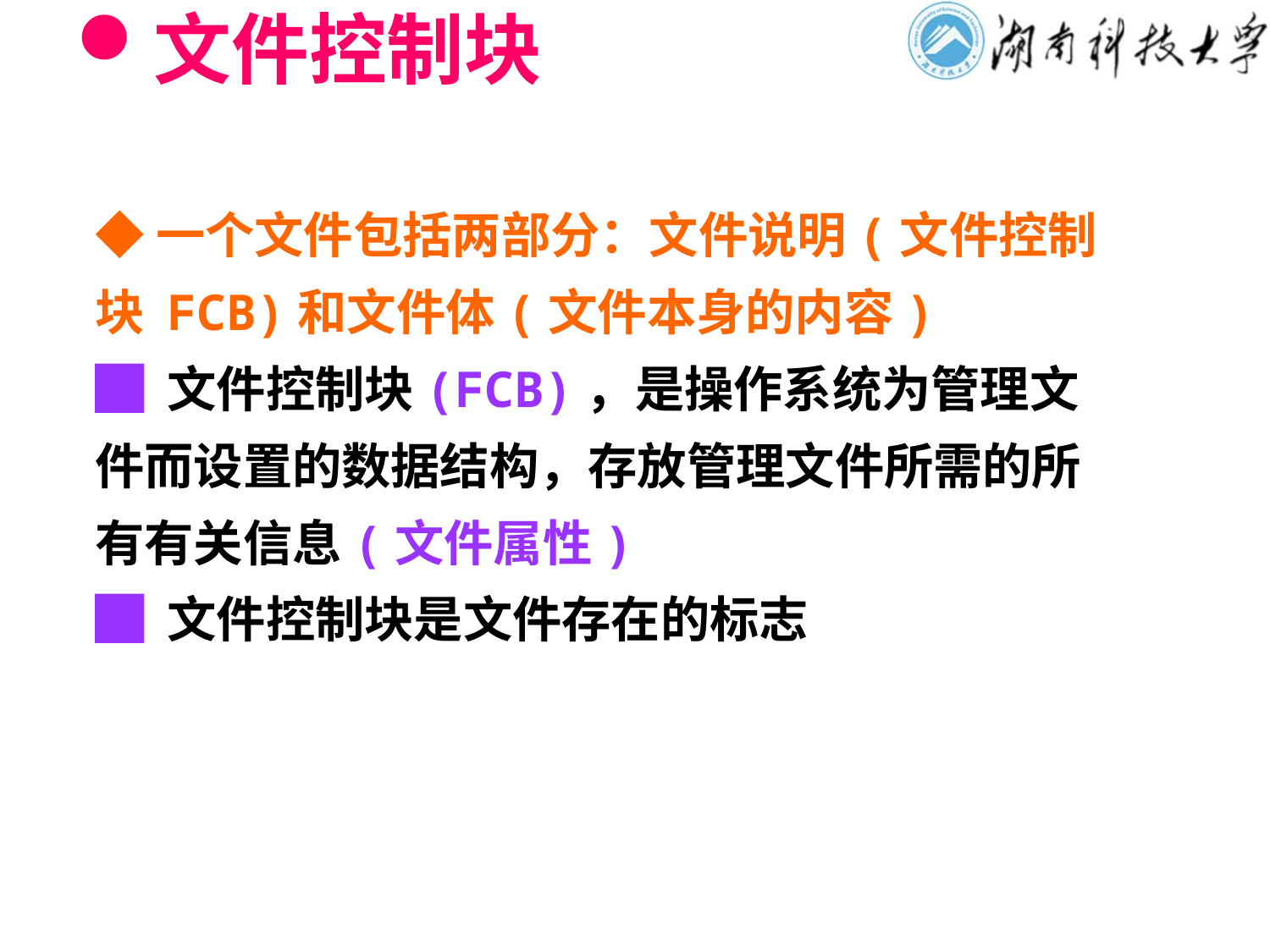

# 文件控制块
◆一个文件包括两部分：文件说明(文件控制块 FCB)和文件体(文件本身的内容)
█ 文件控制块(FCB)，是操作系统为管理文件而设置的数据结构，存放管理文件所需的所有有关信息(文件属性)
█ 文件控制块是文件存在的标志